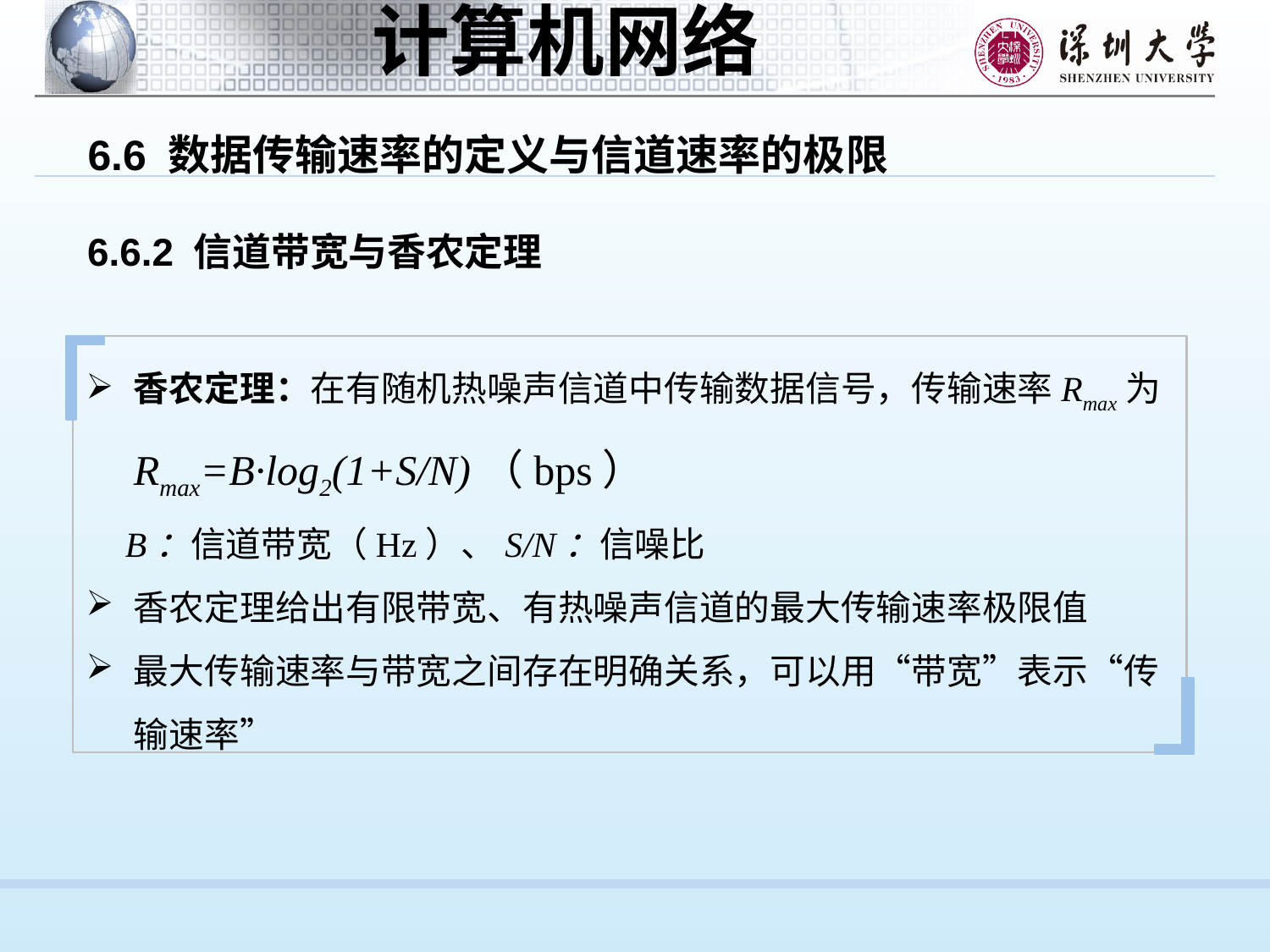

6.6 数据传输速率的定义与信道速率的极限

6.6.2 信道带宽与香农定理
香农定理：在有随机热噪声信道中传输数据信号，传输速率Rmax为Rmax=B·log2(1+S/N)（bps）
	   B：信道带宽（Hz）、S/N：信噪比
香农定理给出有限带宽、有热噪声信道的最大传输速率极限值
最大传输速率与带宽之间存在明确关系，可以用“带宽”表示“传输速率”